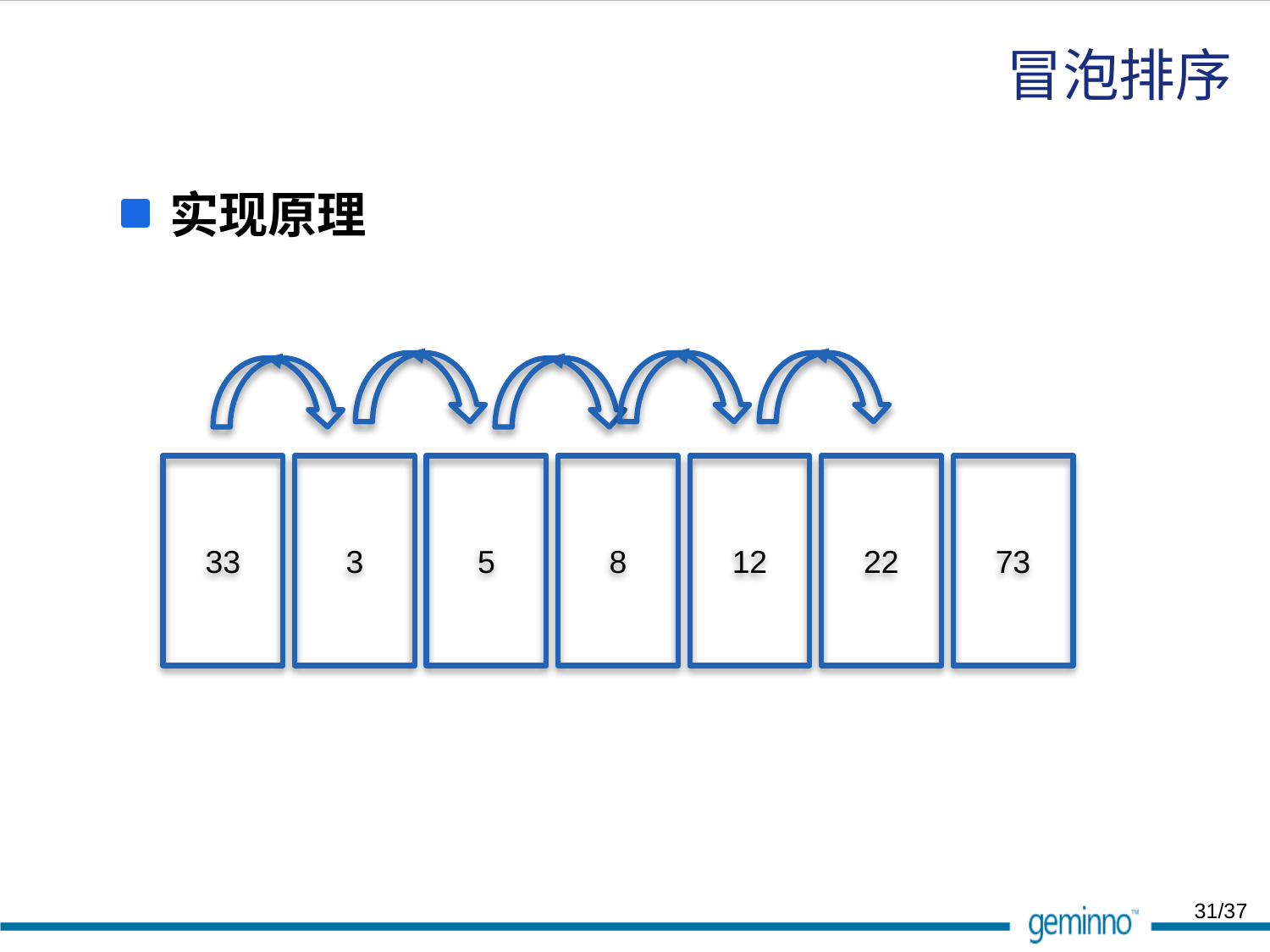

# 冒泡排序
实现原理

33
3
5
8
12
22
73
31/37